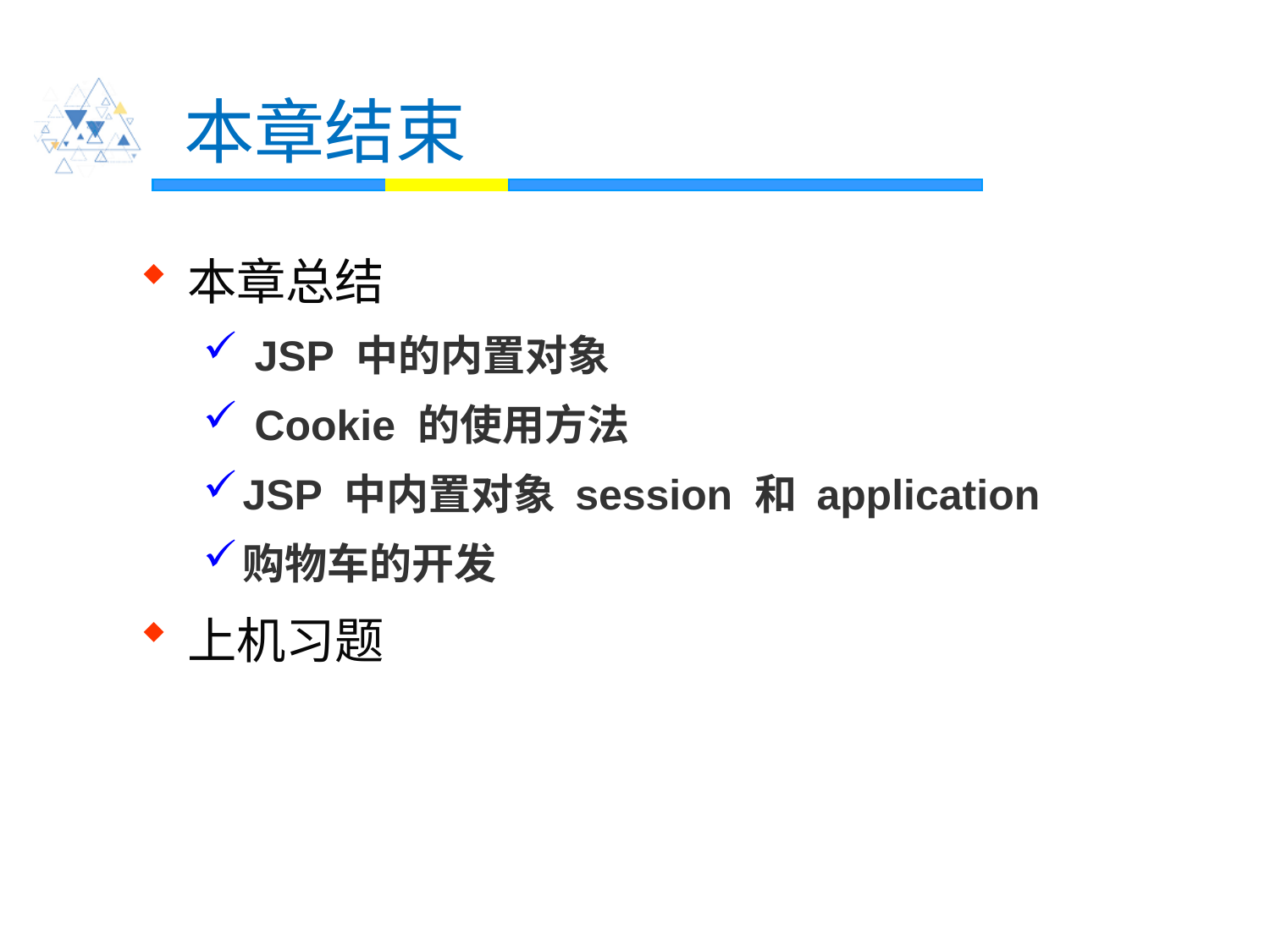

# 本章结束
本章总结
 JSP 中的内置对象
 Cookie 的使用方法
JSP 中内置对象 session 和 application
购物车的开发
上机习题